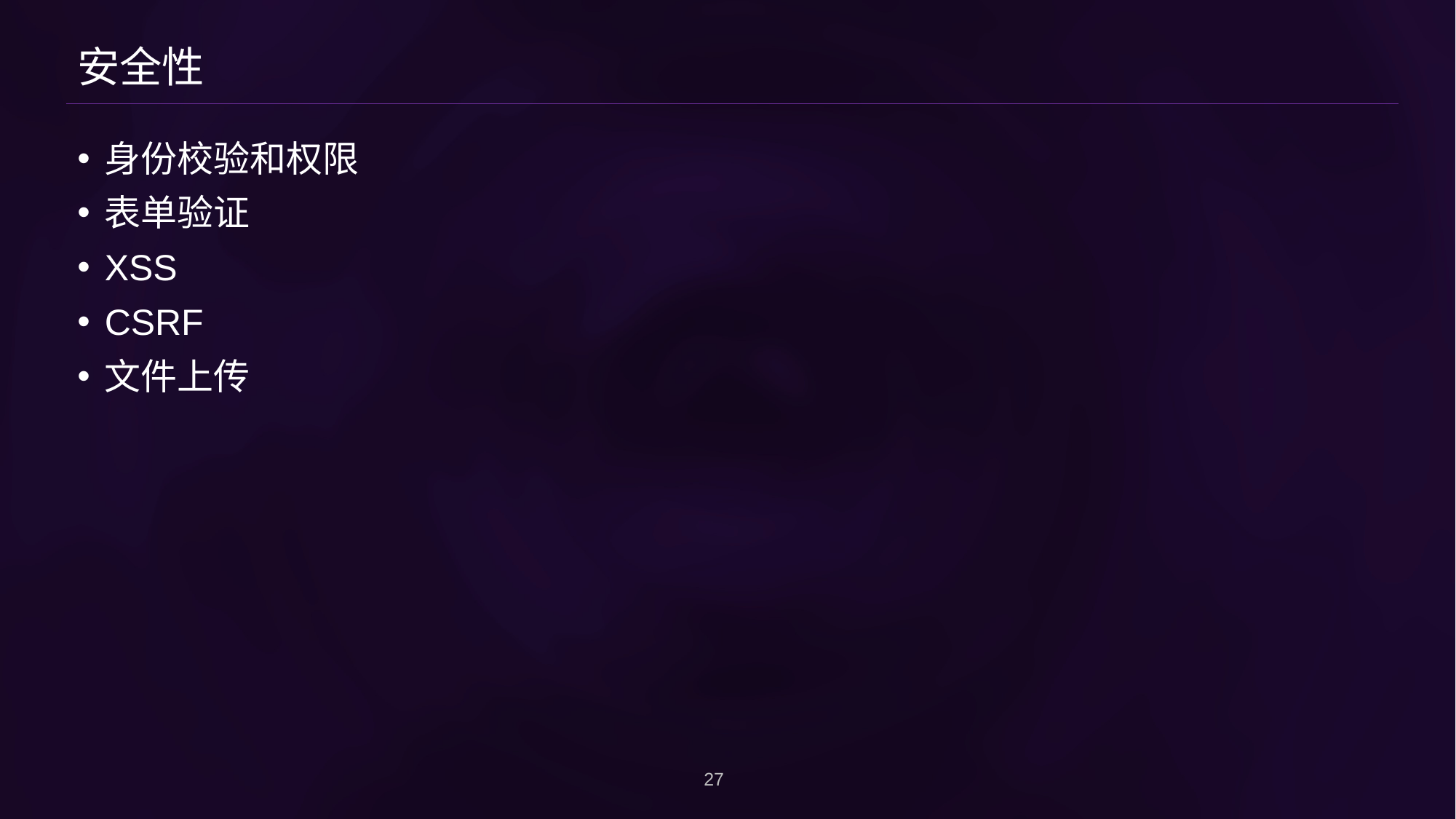

# 安全性
身份校验和权限
表单验证
XSS
CSRF
文件上传
27